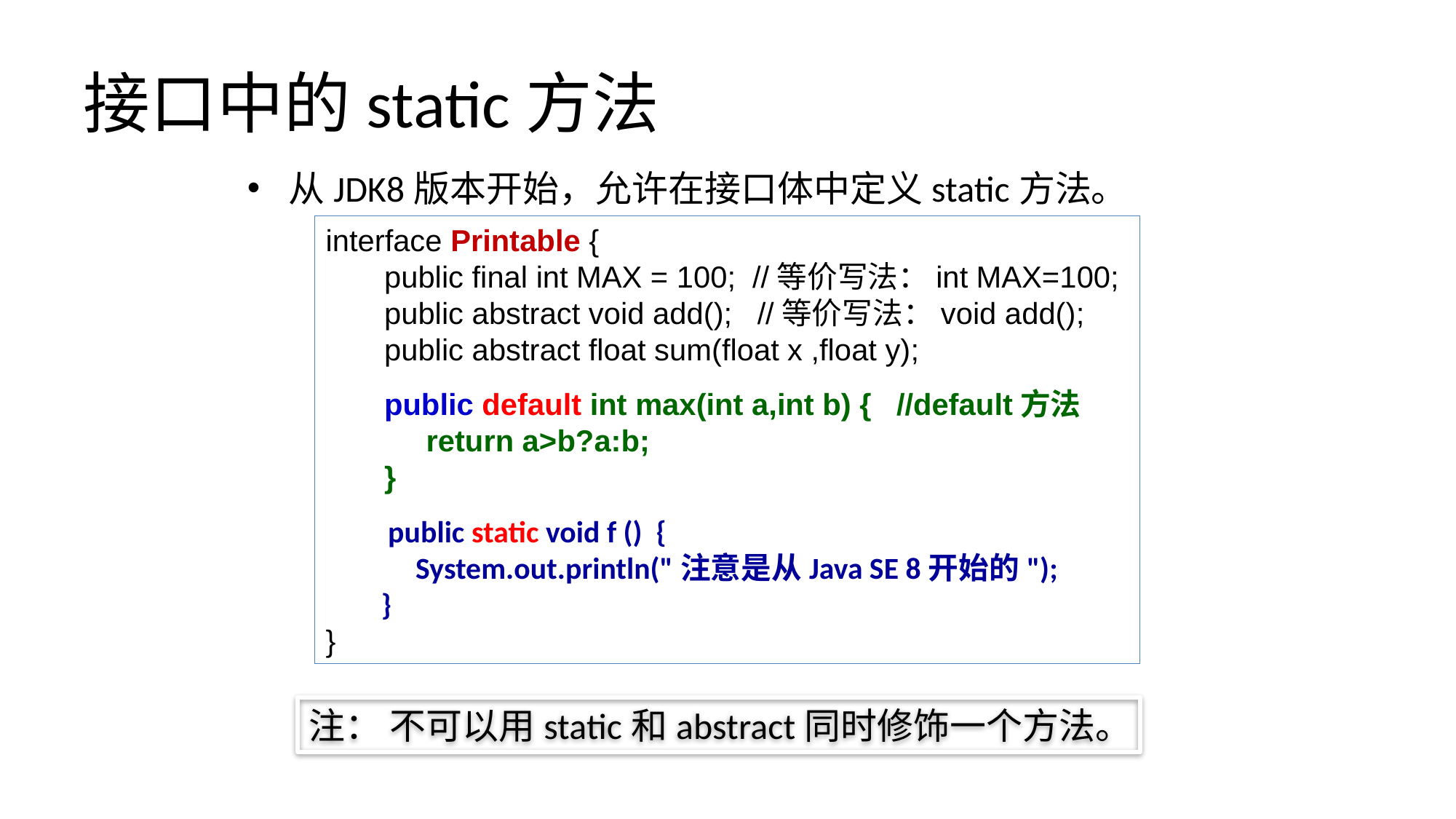

# 接口中的static方法
从JDK8版本开始，允许在接口体中定义static方法。

interface Printable {
       public final int MAX = 100;  //等价写法：int MAX=100;
       public abstract void add();   //等价写法：void add();
       public abstract float sum(float x ,float y);

       public default int max(int a,int b) {   //default方法
            return a>b?a:b;
       }

         public static void f ()  {
             System.out.println("注意是从Java SE 8开始的");
        }
}
注： 不可以用static和abstract同时修饰一个方法。
83